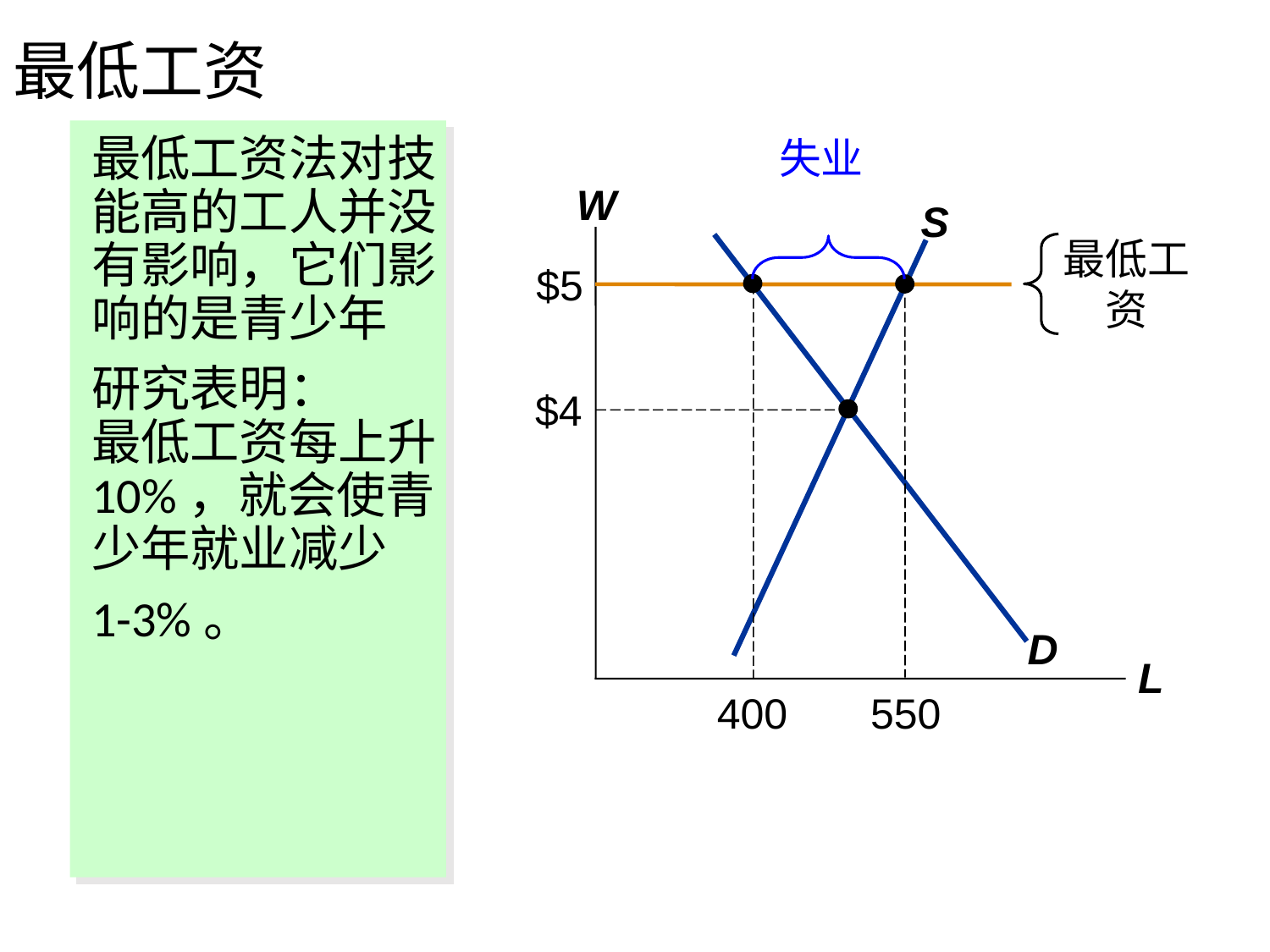

最低工资
#

最低工资法对技能高的工人并没有影响，它们影响的是青少年
研究表明：
最低工资每上升10%，就会使青少年就业减少
1-3%。
失业

W

L
S

最低工资

$5

D

400

550
$4